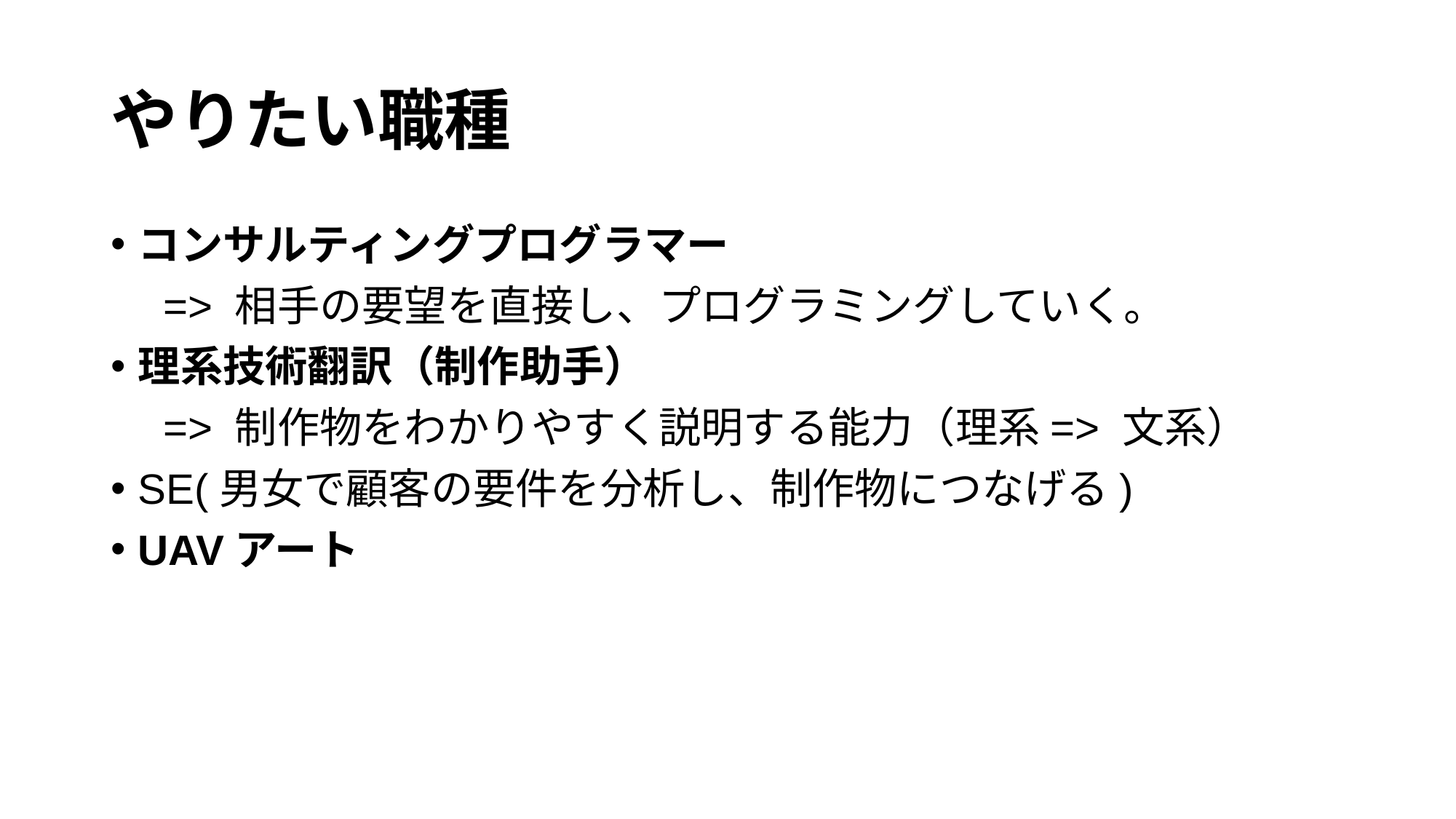

# やりたい職種
コンサルティングプログラマー
　=> 相手の要望を直接し、プログラミングしていく。
理系技術翻訳（制作助手）
　=> 制作物をわかりやすく説明する能力（理系=> 文系）
SE(男女で顧客の要件を分析し、制作物につなげる)
UAVアート